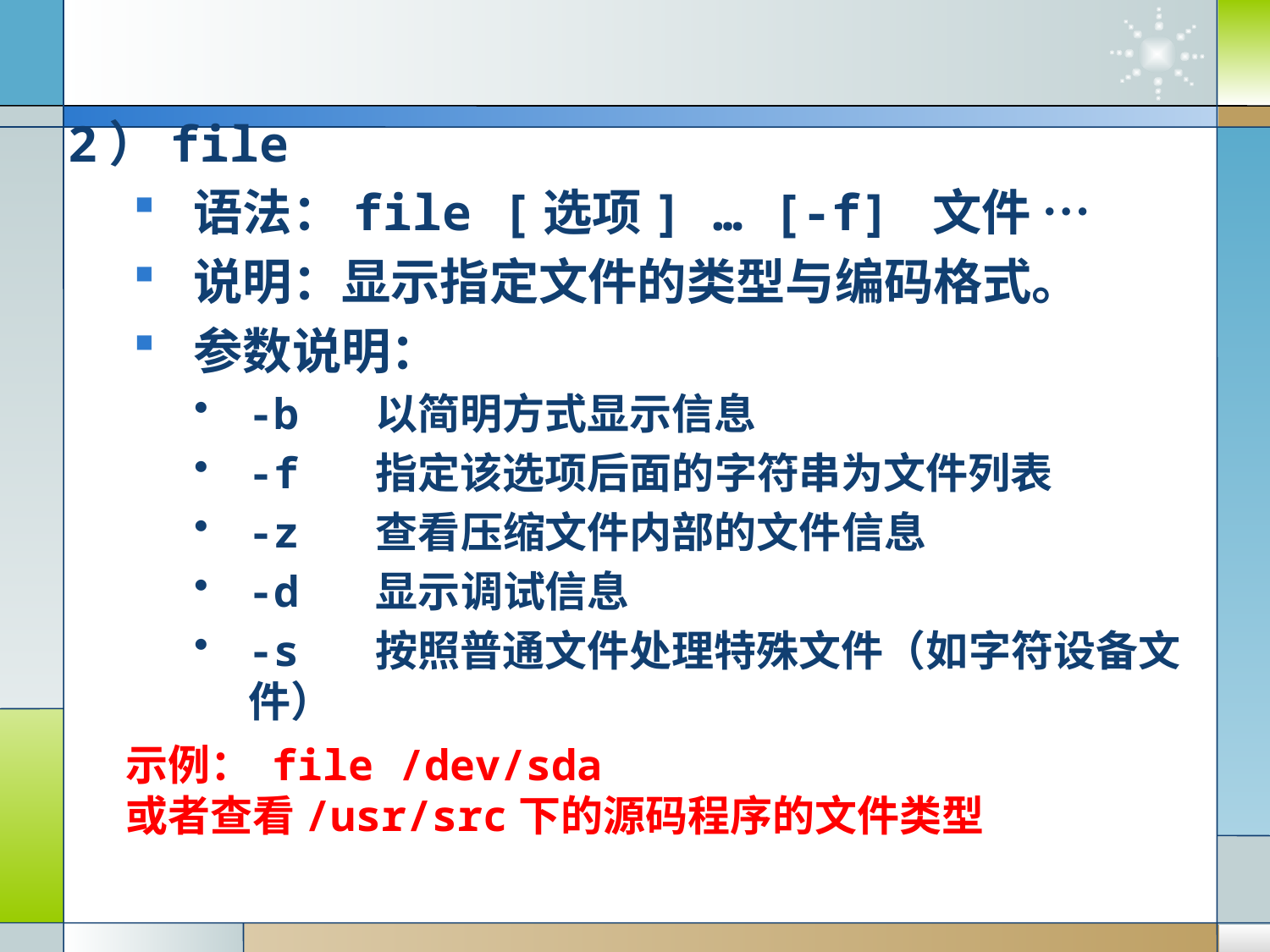

2）file
语法：file [选项] … [-f] 文件 …
说明：显示指定文件的类型与编码格式。
参数说明：
-b	以简明方式显示信息
-f	指定该选项后面的字符串为文件列表
-z	查看压缩文件内部的文件信息
-d	显示调试信息
-s	按照普通文件处理特殊文件（如字符设备文件）
示例： file /dev/sda
或者查看/usr/src下的源码程序的文件类型
43